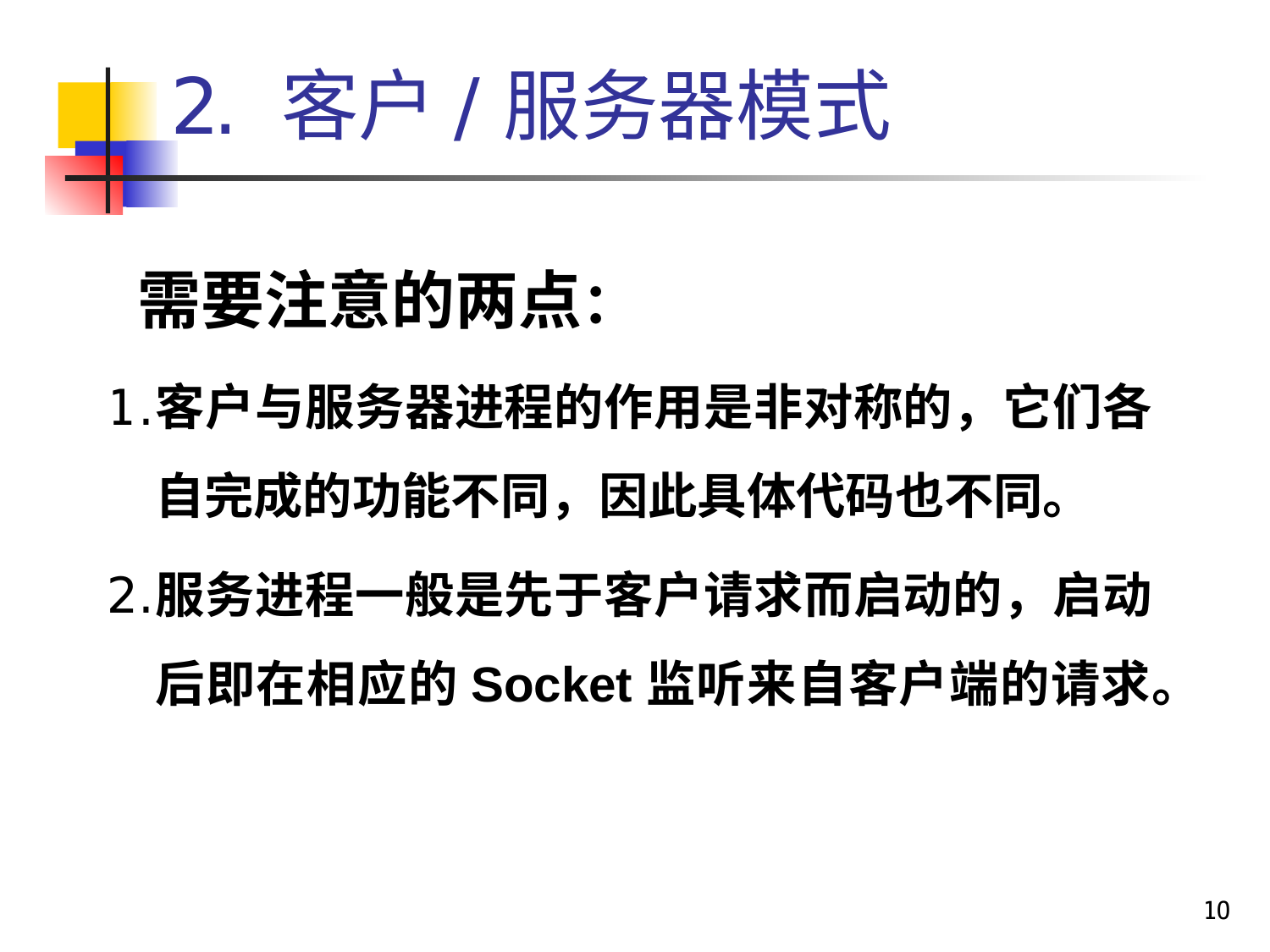

# 2. 客户/服务器模式
 需要注意的两点：
1.	客户与服务器进程的作用是非对称的，它们各自完成的功能不同，因此具体代码也不同。
2.	服务进程一般是先于客户请求而启动的，启动后即在相应的Socket监听来自客户端的请求。
10